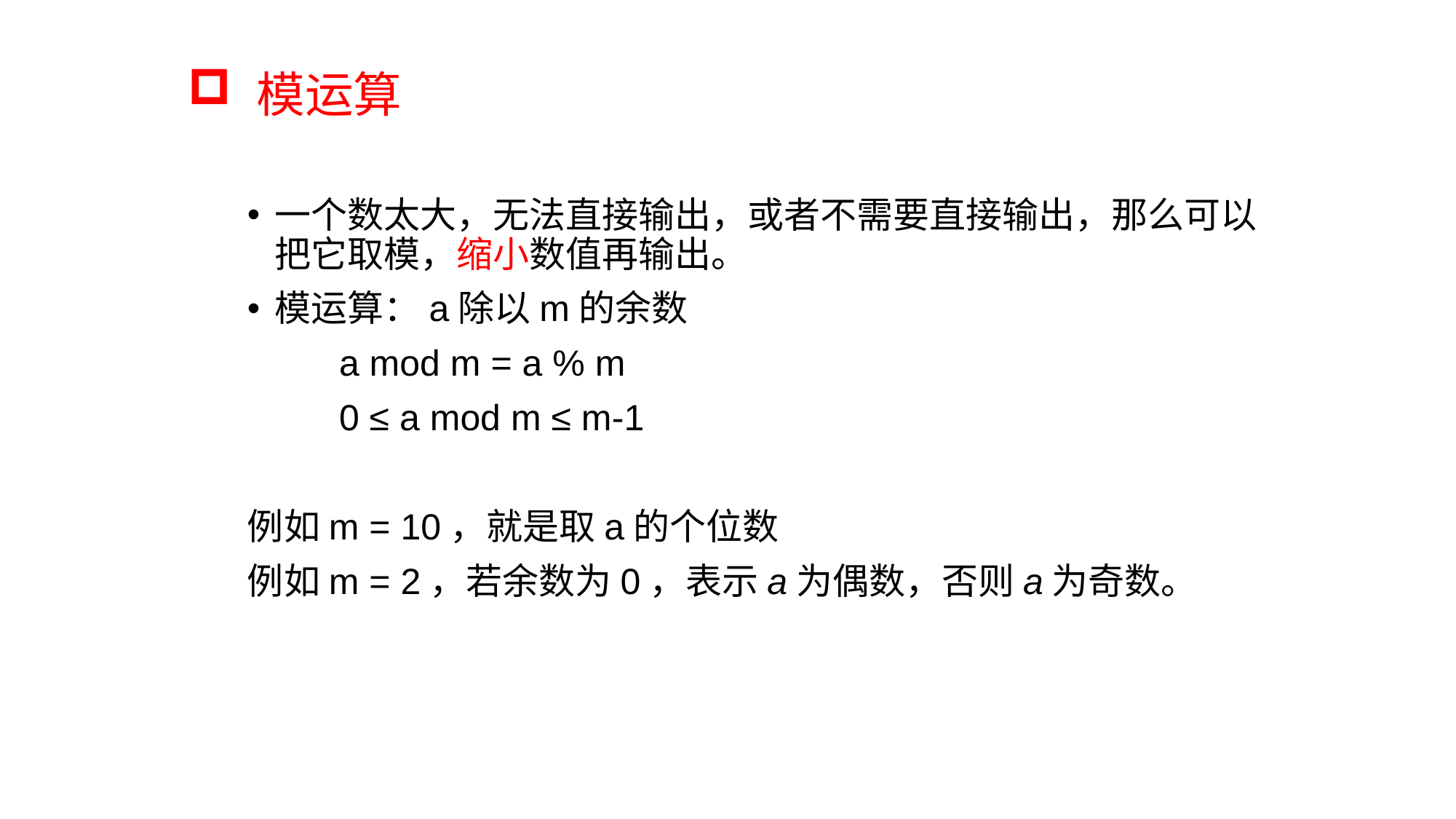

模运算
一个数太大，无法直接输出，或者不需要直接输出，那么可以把它取模，缩小数值再输出。
模运算：a除以m的余数
         a mod m = a % m
         0 ≤ a mod m ≤ m-1

例如m = 10，就是取a的个位数
例如m = 2，若余数为0，表示a为偶数，否则a为奇数。